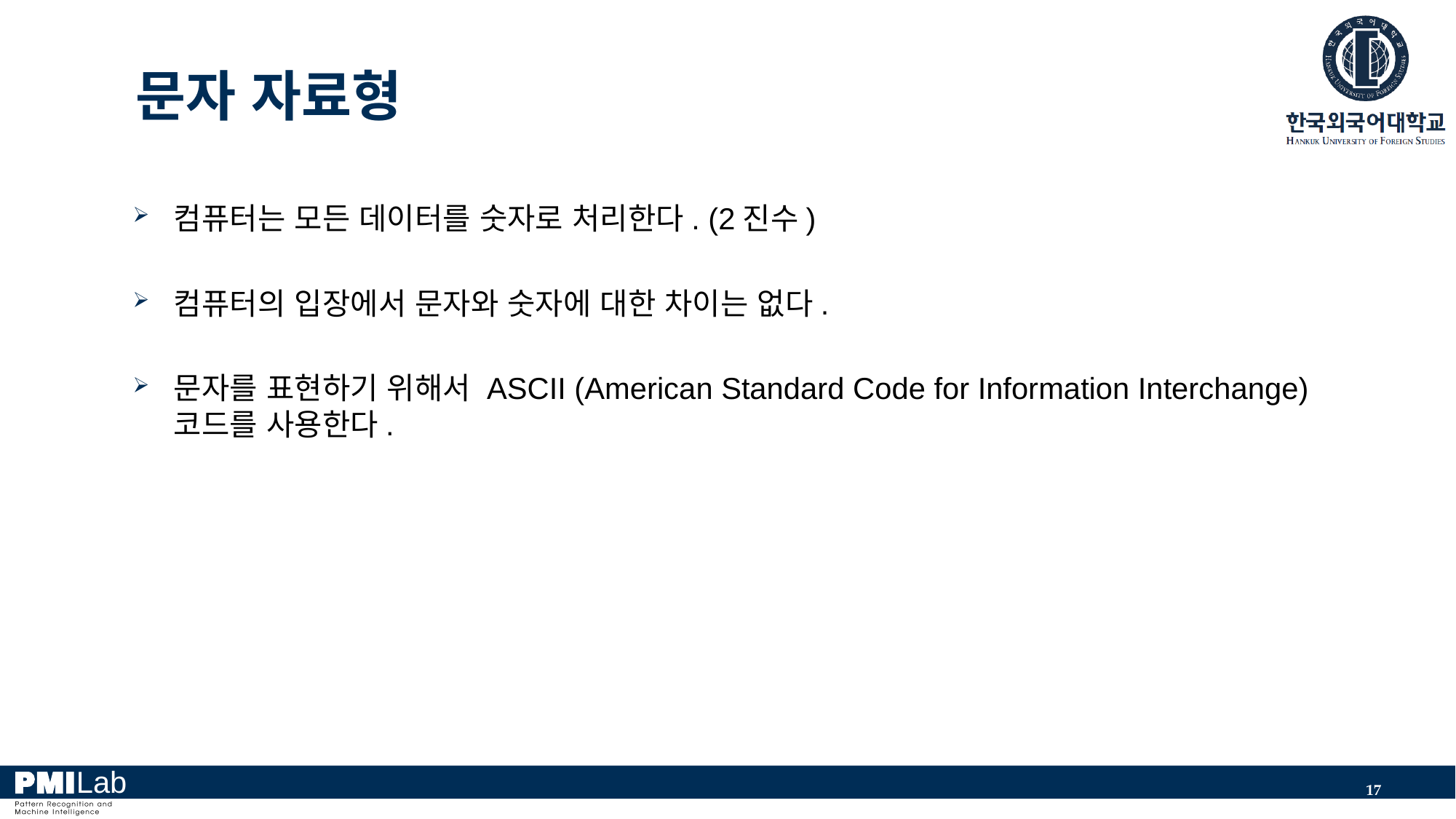

# 문자 자료형

컴퓨터는 모든 데이터를 숫자로 처리한다. (2진수)

컴퓨터의 입장에서 문자와 숫자에 대한 차이는 없다.

문자를 표현하기 위해서 ASCII (American Standard Code for Information Interchange) 코드를 사용한다.

17